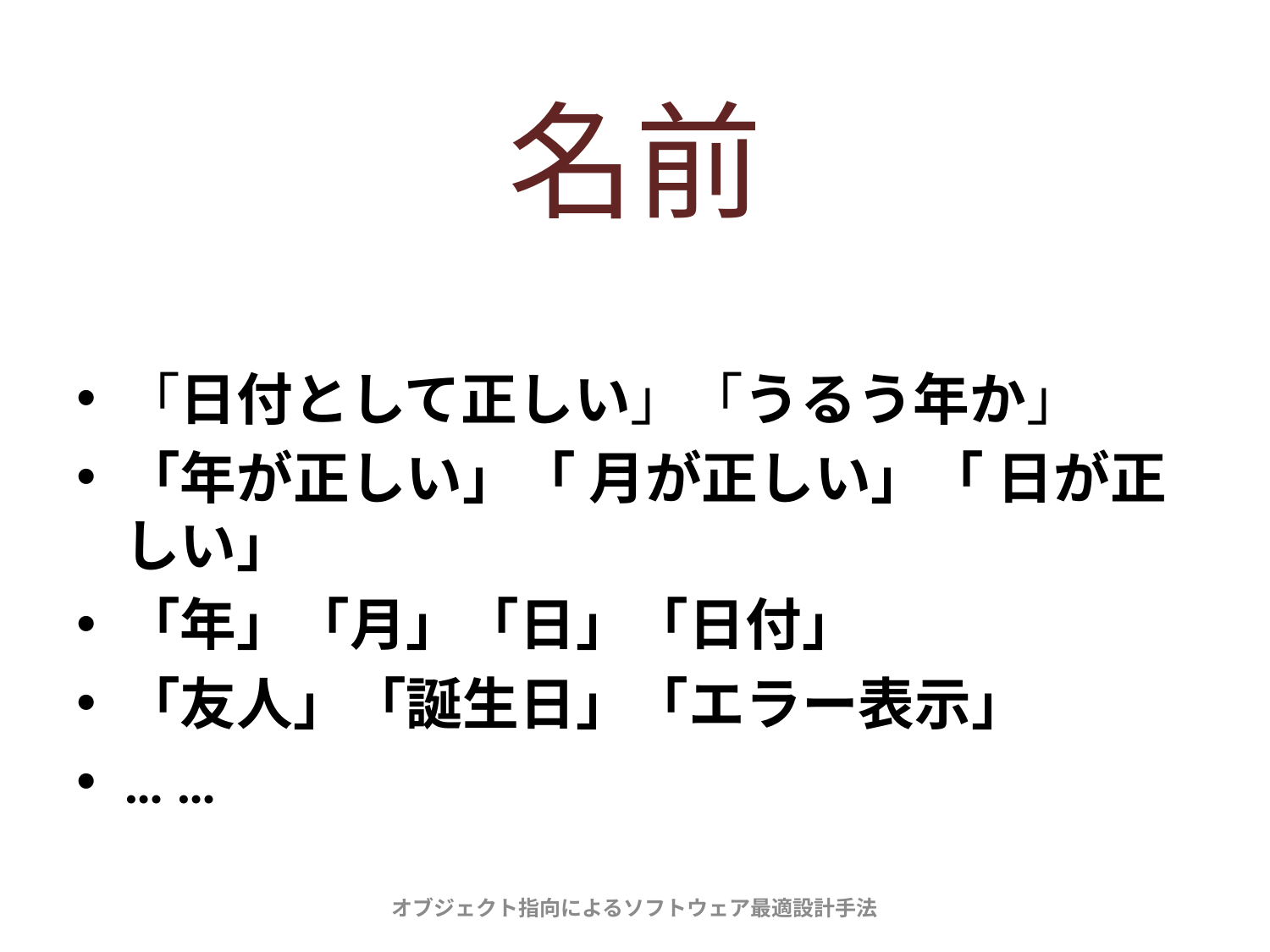

# 名前
「日付として正しい」「うるう年か」
「年が正しい」「 月が正しい」「 日が正しい」
「年」「月」「日」「日付」
「友人」「誕生日」「エラー表示」
… …

オブジェクト指向によるソフトウェア最適設計手法